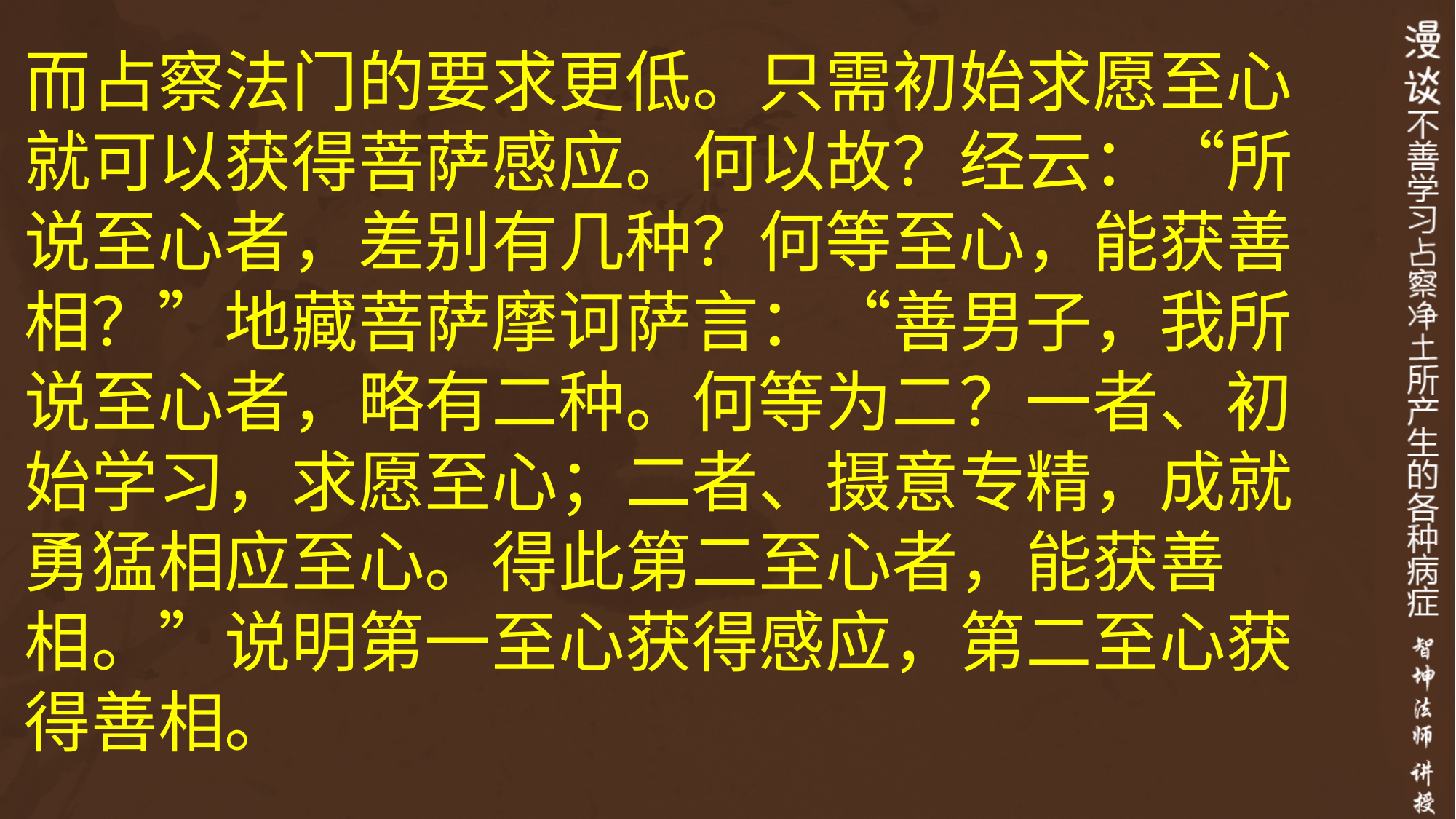

而占察法门的要求更低。只需初始求愿至心就可以获得菩萨感应。何以故？经云：“所说至心者，差别有几种？何等至心，能获善相？”地藏菩萨摩诃萨言：“善男子，我所说至心者，略有二种。何等为二？一者、初始学习，求愿至心；二者、摄意专精，成就勇猛相应至心。得此第二至心者，能获善相。”说明第一至心获得感应，第二至心获得善相。